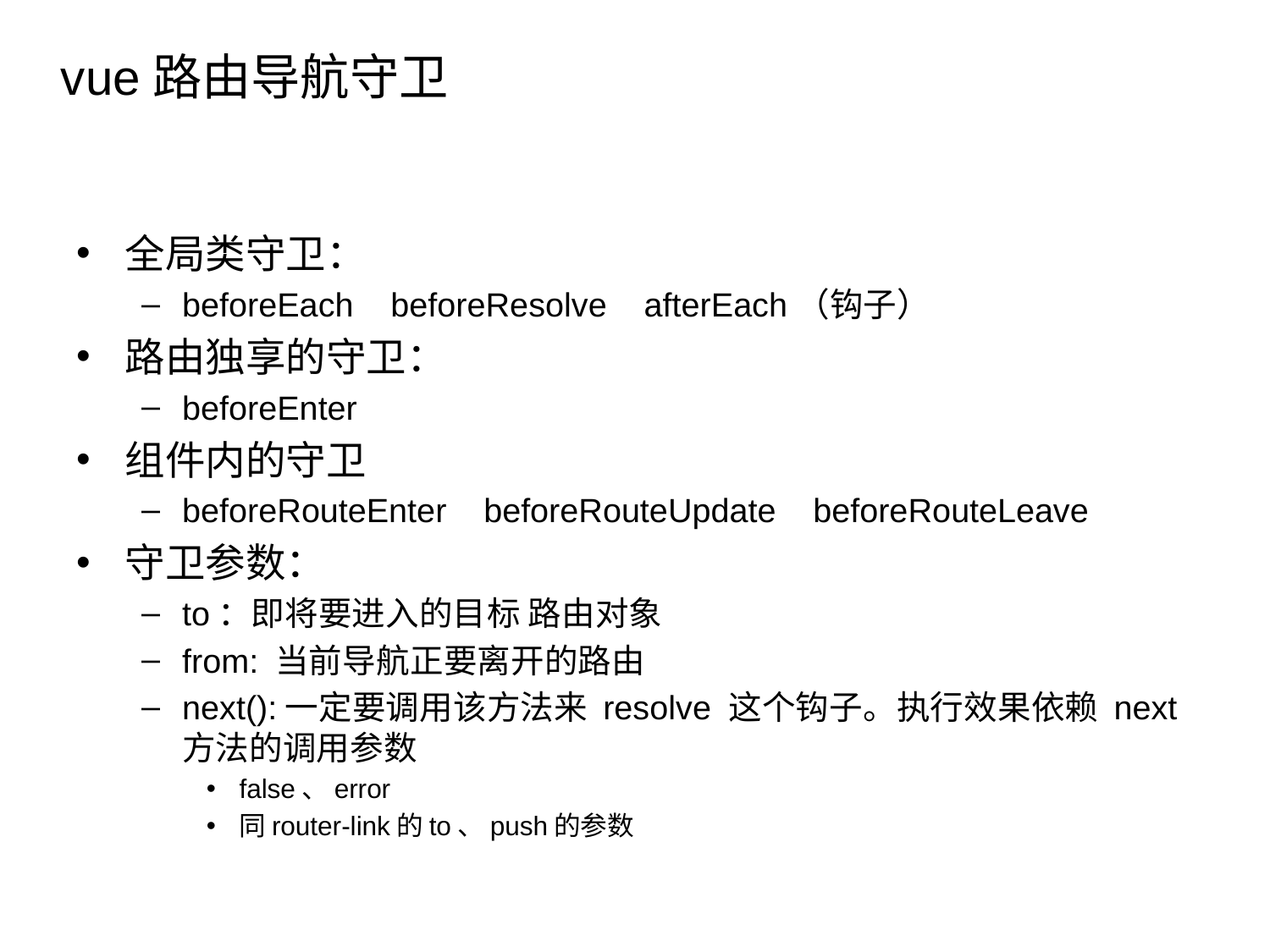

vue路由导航守卫
全局类守卫：
beforeEach    beforeResolve    afterEach（钩子）
路由独享的守卫：
beforeEnter
组件内的守卫
beforeRouteEnter    beforeRouteUpdate    beforeRouteLeave
守卫参数：
to：即将要进入的目标 路由对象
from: 当前导航正要离开的路由
next():一定要调用该方法来 resolve 这个钩子。执行效果依赖 next 方法的调用参数
false、error
同router-link的to、push的参数